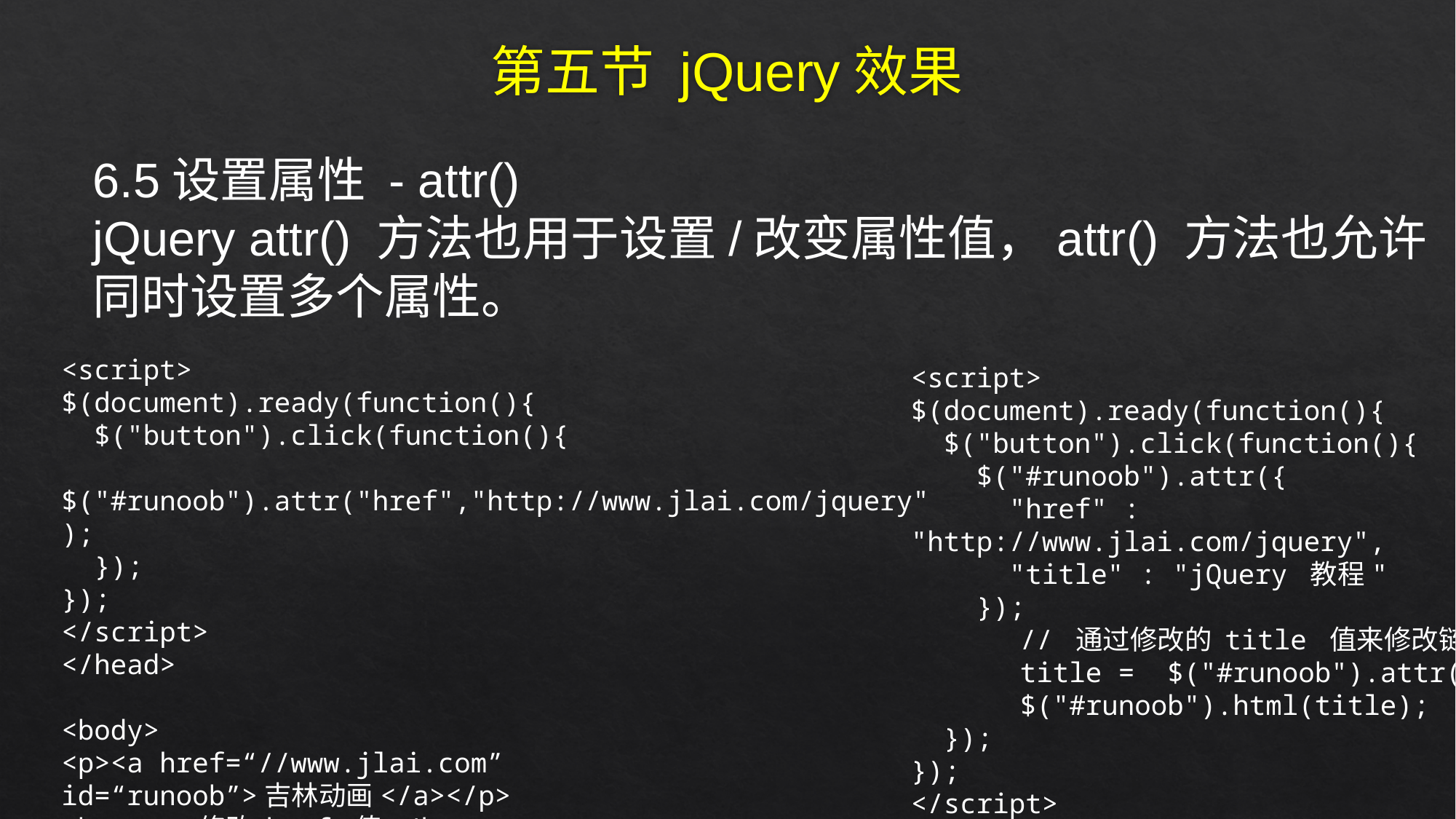

# 第五节 jQuery效果
6.5设置属性 - attr()
jQuery attr() 方法也用于设置/改变属性值，attr() 方法也允许
同时设置多个属性。

<script>
$(document).ready(function(){
  $("button").click(function(){
    $("#runoob").attr("href","http://www.jlai.com/jquery");
  });
});
</script>
</head>

<body>
<p><a href=“//www.jlai.com” id=“runoob”>吉林动画</a></p>
<button>修改 href 值</button>
<p>点击按钮修改后，可以点击链接查看链接地址是否变化。</p>
</body>
<script>
$(document).ready(function(){
  $("button").click(function(){
    $("#runoob").attr({
      "href" : "http://www.jlai.com/jquery",
      "title" : "jQuery 教程"
    });
	// 通过修改的 title 值来修改链接名称
	title =  $("#runoob").attr('title');
	$("#runoob").html(title);
  });
});
</script>
</head>

<body>
<p><a href="//www.jlai.com" id="runoob">菜鸟教程</a></p>
<button>修改 href 和 title</button>
<p>点击按钮修改后，可以查看 href 和 title 是否变化。</p>
</body>